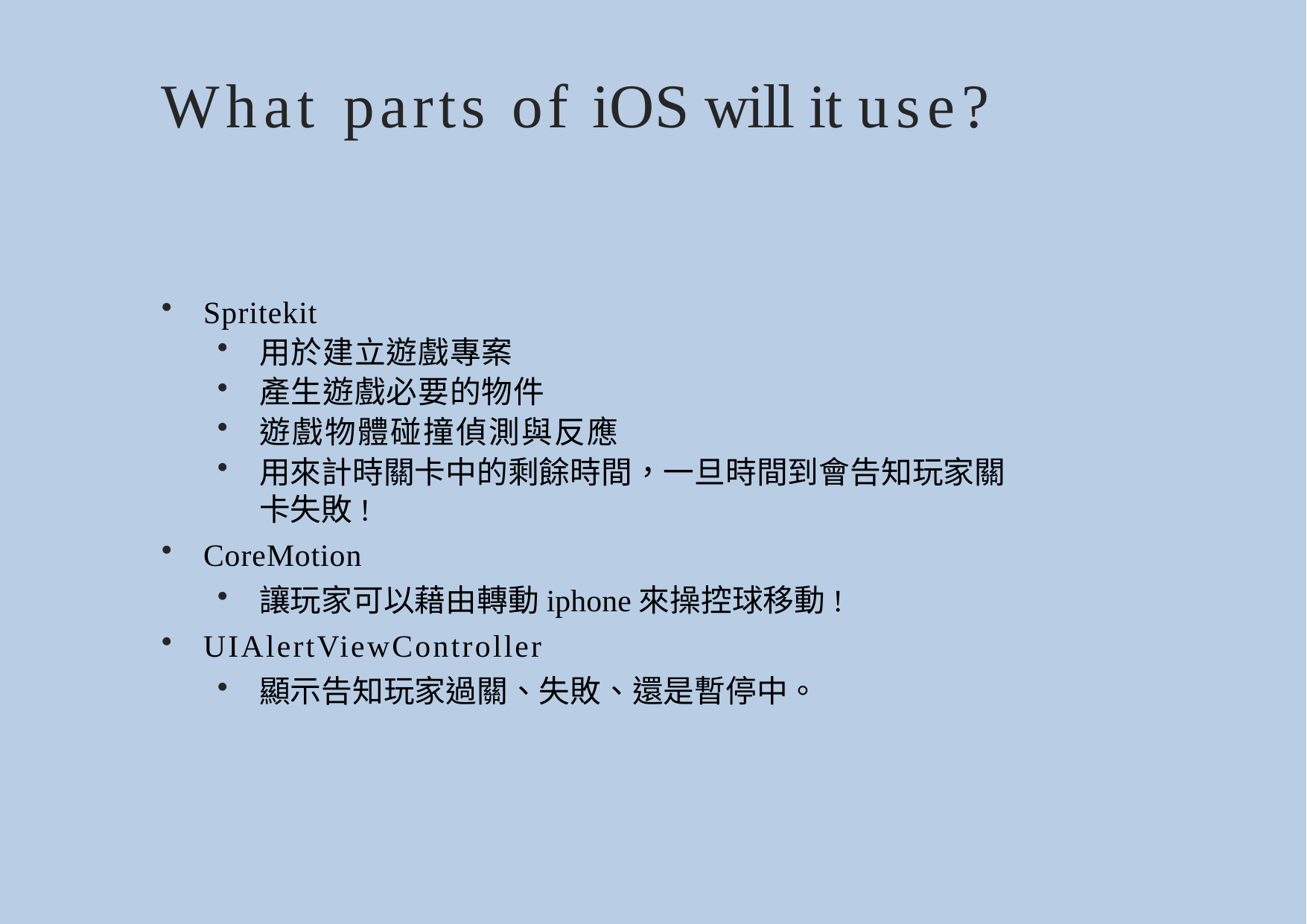

# What parts of iOS will it use?
Spritekit
用於建立遊戲專案
產生遊戲必要的物件
遊戲物體碰撞偵測與反應
用來計時關卡中的剩餘時間，一旦時間到會告知玩家關卡失敗!
CoreMotion
讓玩家可以藉由轉動iphone來操控球移動!
UIAlertViewController
顯示告知玩家過關、失敗、還是暫停中。